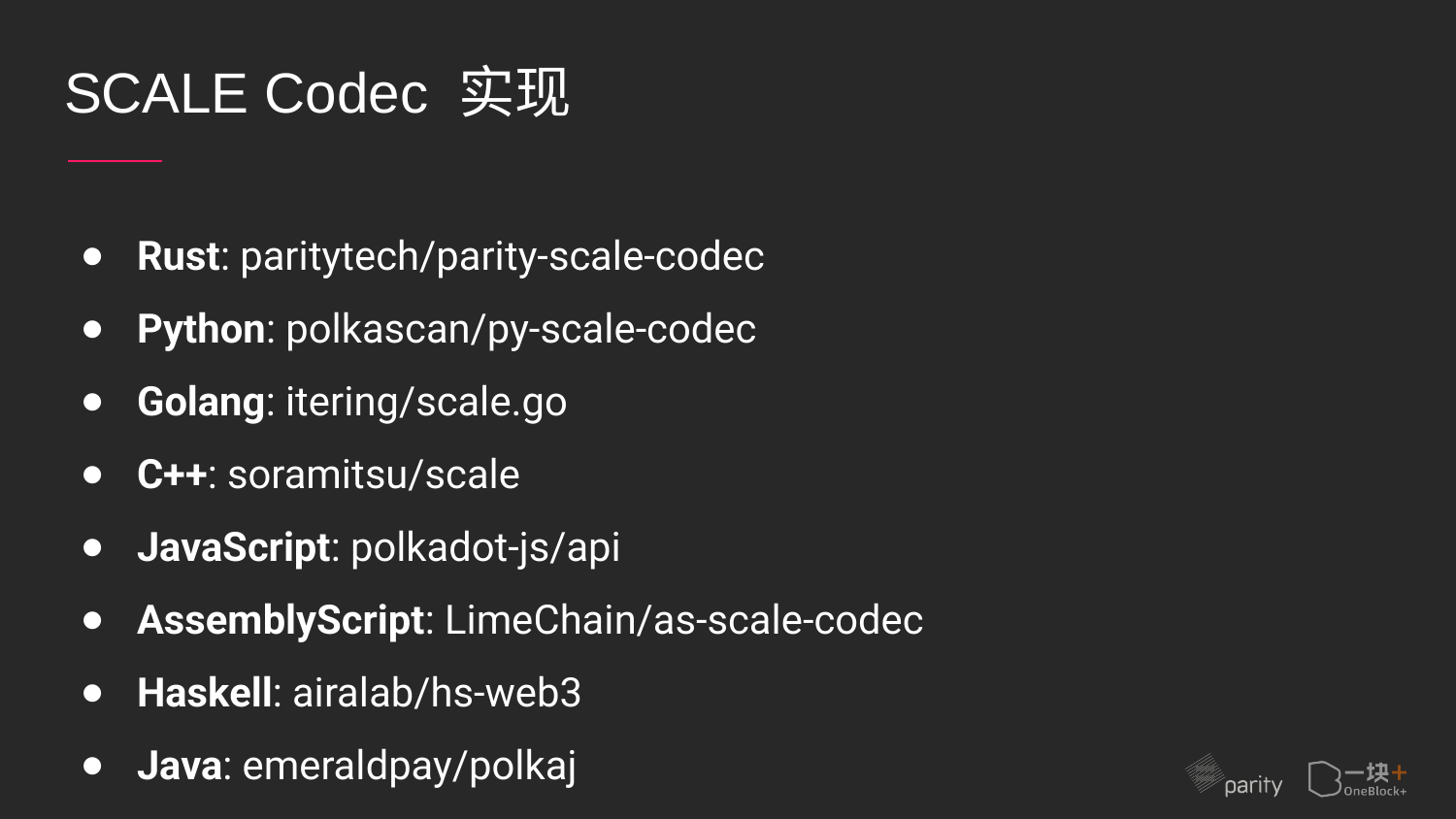

# SCALE Codec 实现
Rust: paritytech/parity-scale-codec
Python: polkascan/py-scale-codec
Golang: itering/scale.go
C++: soramitsu/scale
JavaScript: polkadot-js/api
AssemblyScript: LimeChain/as-scale-codec
Haskell: airalab/hs-web3
Java: emeraldpay/polkaj
Ruby: itering/scale.rb